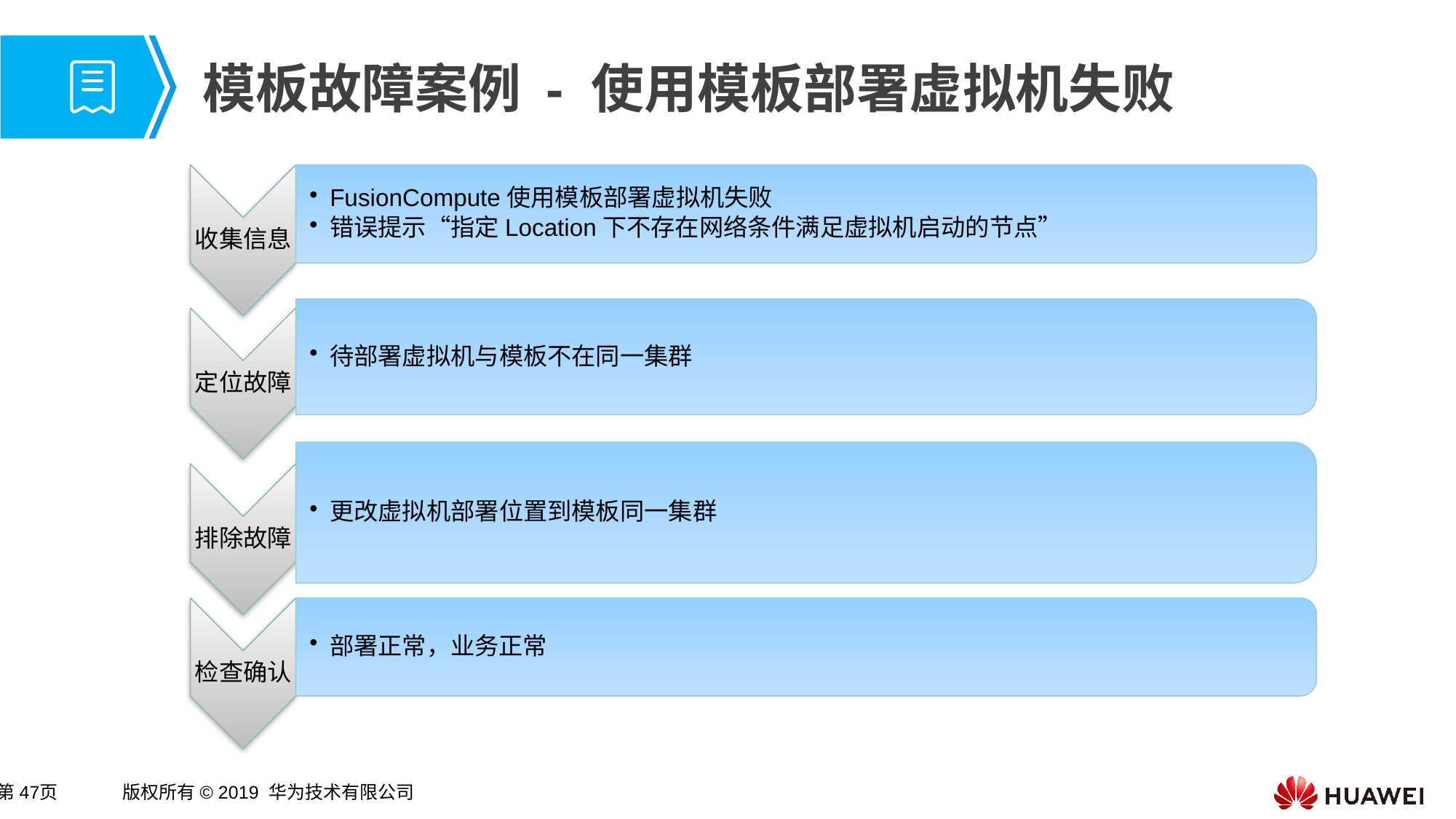

# 模板故障案例 - 使用模板部署虚拟机失败
收集信息
FusionCompute使用模板部署虚拟机失败
错误提示“指定Location下不存在网络条件满足虚拟机启动的节点”
定位故障
待部署虚拟机与模板不在同一集群
排除故障
更改虚拟机部署位置到模板同一集群
检查确认
部署正常，业务正常